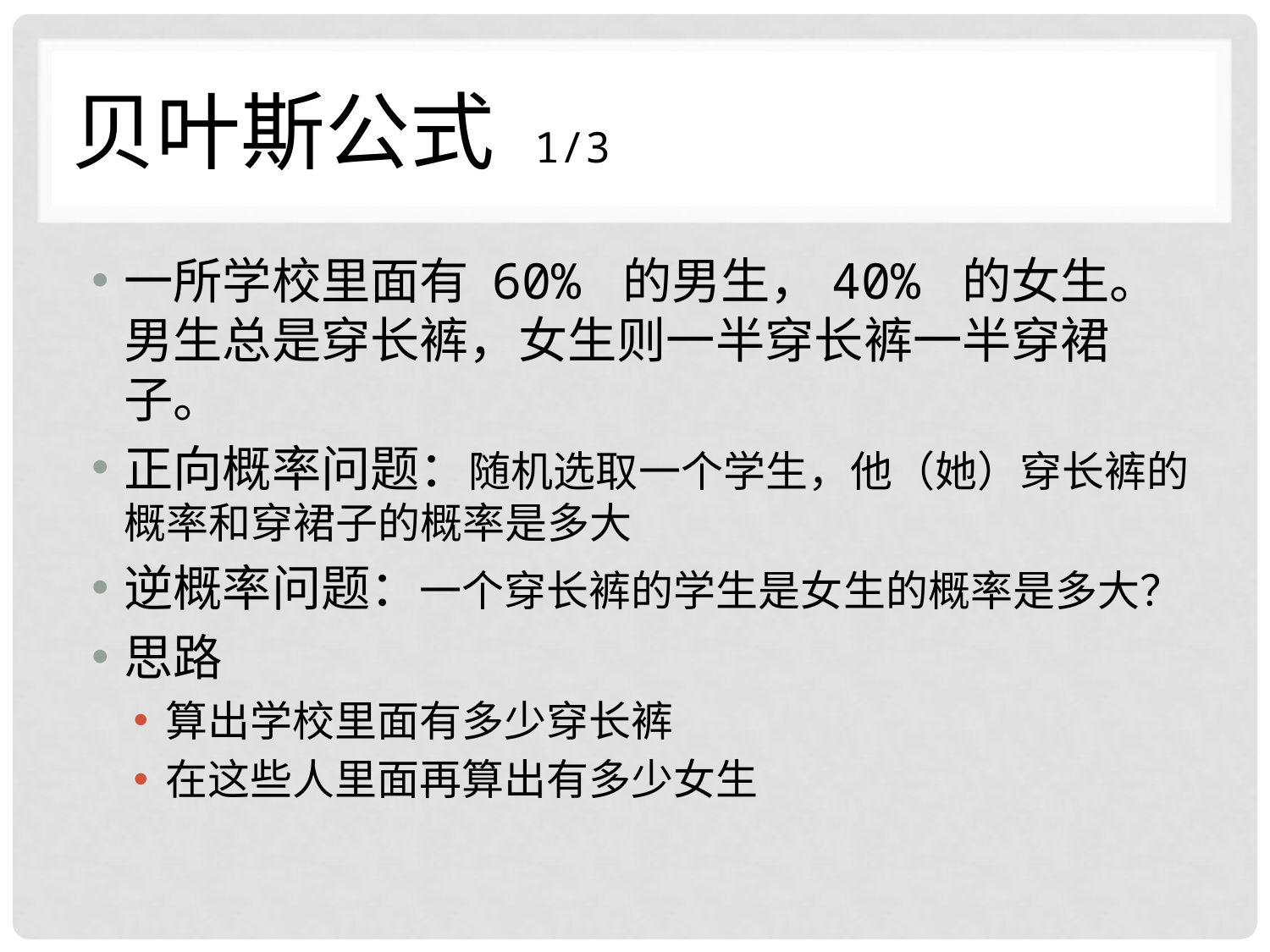

# 贝叶斯公式 1/3
一所学校里面有 60% 的男生，40% 的女生。男生总是穿长裤，女生则一半穿长裤一半穿裙子。
正向概率问题：随机选取一个学生，他（她）穿长裤的概率和穿裙子的概率是多大
逆概率问题：一个穿长裤的学生是女生的概率是多大？
思路
算出学校里面有多少穿长裤
在这些人里面再算出有多少女生